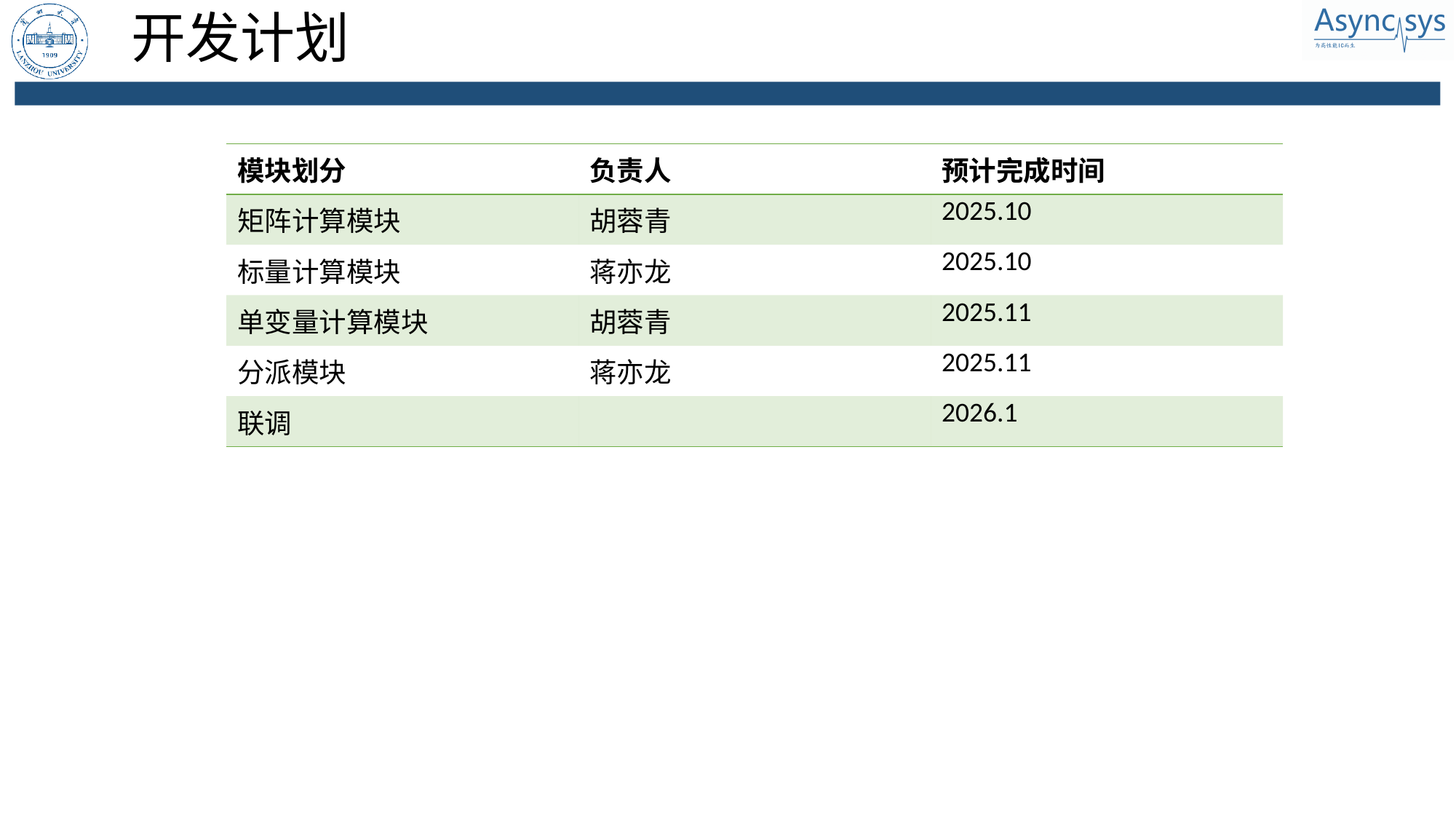

# 开发计划
| 模块划分 | 负责人 | 预计完成时间 |
| --- | --- | --- |
| 矩阵计算模块 | 胡蓉青 | 2025.10 |
| 标量计算模块 | 蒋亦龙 | 2025.10 |
| 单变量计算模块 | 胡蓉青 | 2025.11 |
| 分派模块 | 蒋亦龙 | 2025.11 |
| 联调 |  | 2026.1 |